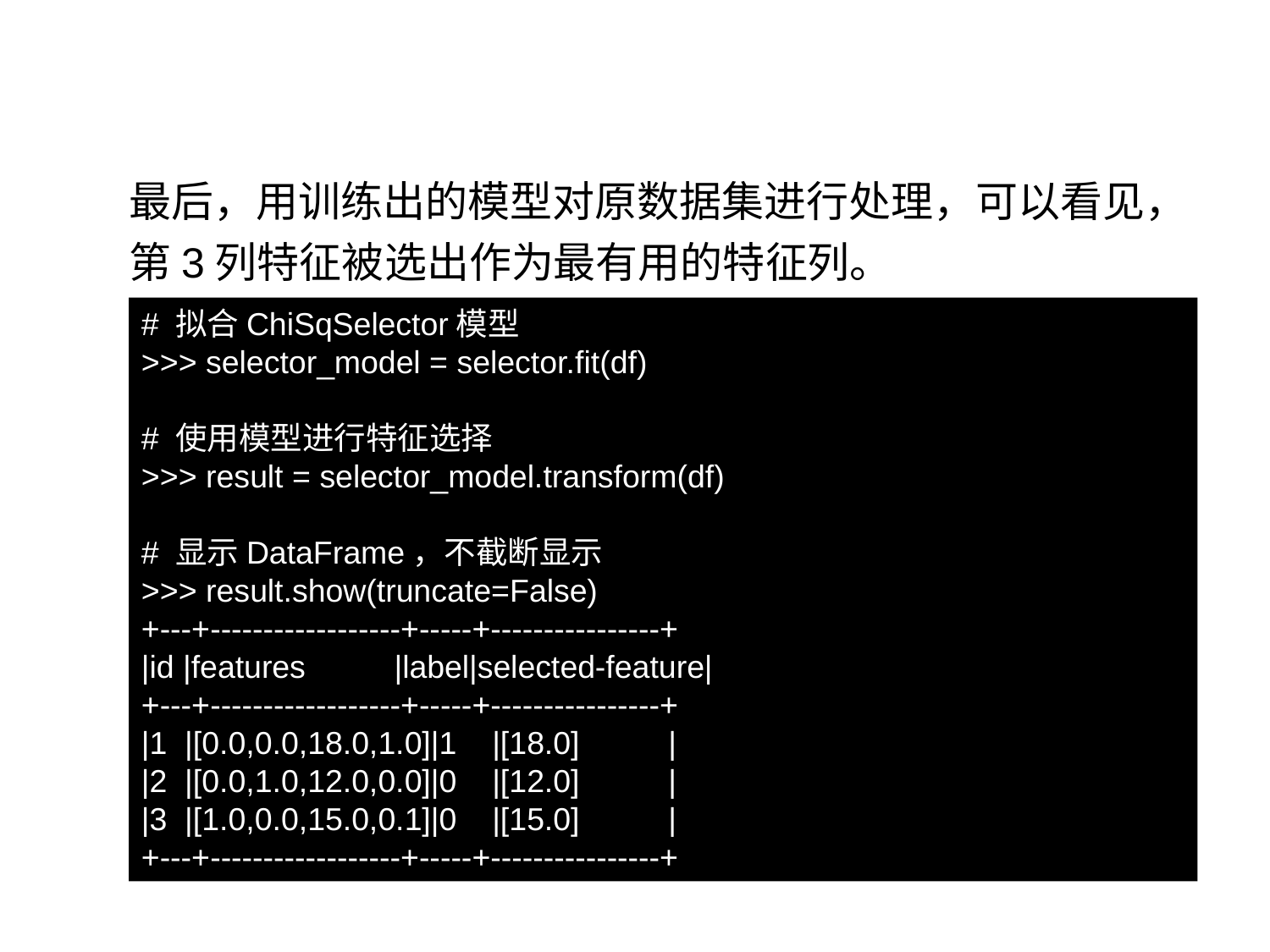

9.6.3 特征选择
最后，用训练出的模型对原数据集进行处理，可以看见，第3列特征被选出作为最有用的特征列。
# 拟合ChiSqSelector模型
>>> selector_model = selector.fit(df)

# 使用模型进行特征选择
>>> result = selector_model.transform(df)

# 显示DataFrame，不截断显示
>>> result.show(truncate=False)
+---+------------------+-----+----------------+
|id |features          |label|selected-feature|
+---+------------------+-----+----------------+
|1  |[0.0,0.0,18.0,1.0]|1    |[18.0]          |
|2  |[0.0,1.0,12.0,0.0]|0    |[12.0]          |
|3  |[1.0,0.0,15.0,0.1]|0    |[15.0]          |
+---+------------------+-----+----------------+